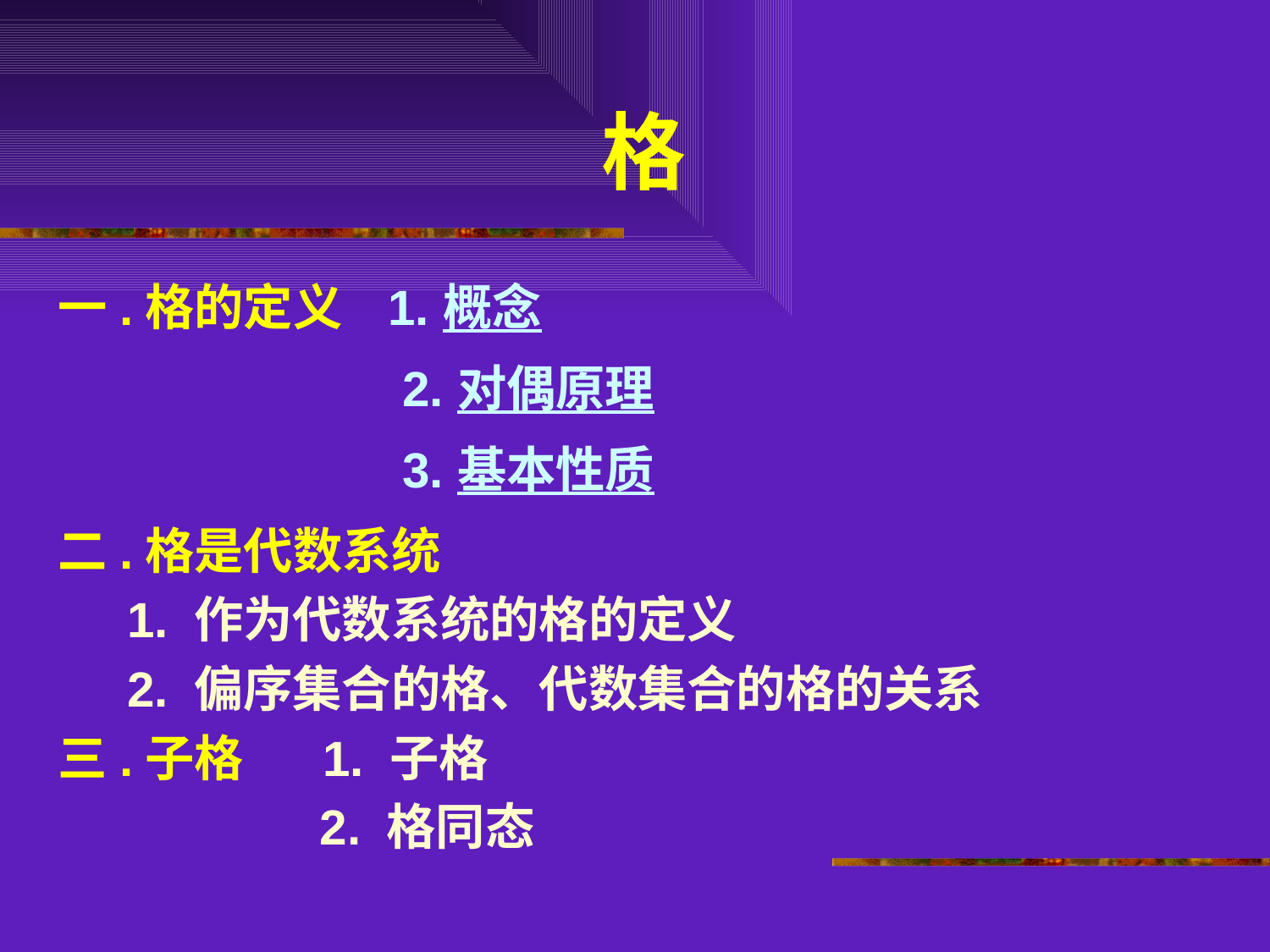

# 格
一.格的定义   1. 概念
                         2. 对偶原理
                         3. 基本性质
二.格是代数系统
     1. 作为代数系统的格的定义
     2. 偏序集合的格、代数集合的格的关系
三.子格      1. 子格
                   2. 格同态